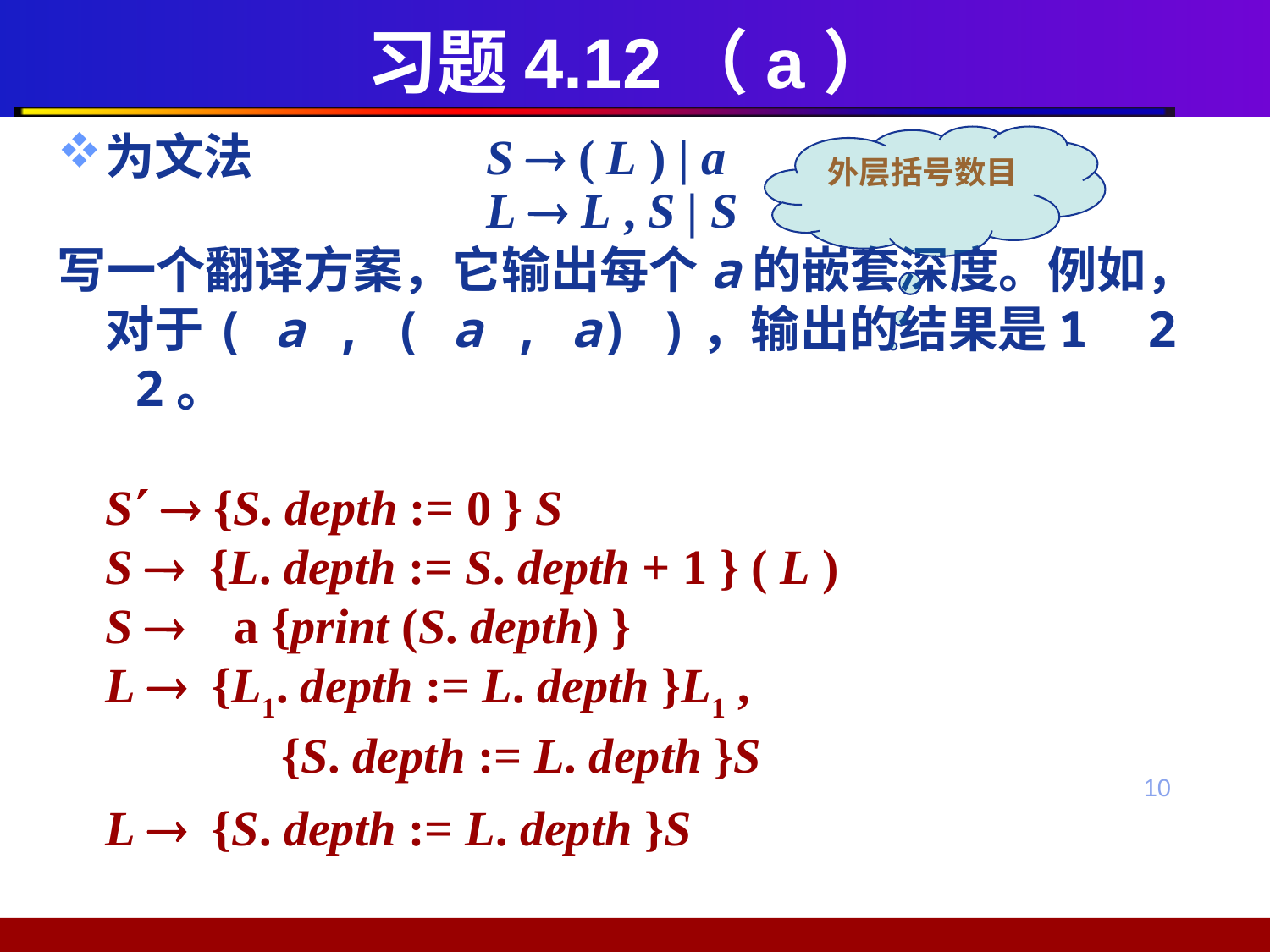

# 习题4.12（a）
为文法		S → ( L ) | a
				L → L , S | S
写一个翻译方案，它输出每个a的嵌套深度。例如，对于( a , ( a , a) )，输出的结果是1  2  2。

	S′ → {S. depth := 0 } S
	S →  {L. depth := S. depth + 1 } ( L )
	S →    a {print (S. depth) }
	L →  {L1. depth := L. depth }L1 ,
		    {S. depth := L. depth }S
	L →  {S. depth := L. depth }S
外层括号数目
10